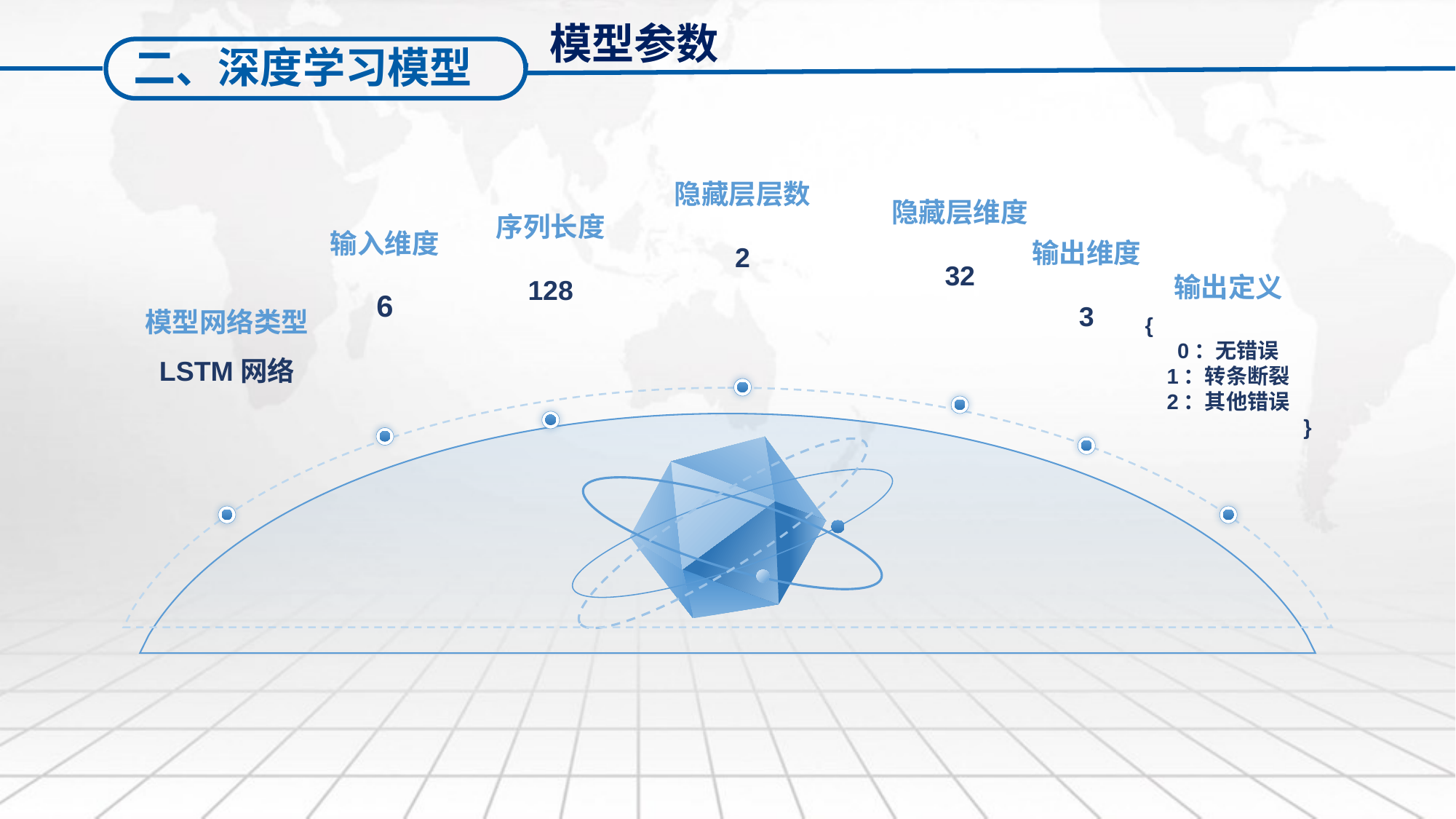

模型参数
二、深度学习模型

隐藏层层数
2

隐藏层维度
32

序列长度
128

输入维度
6

输出维度
3

输出定义
模型网络类型
{
0：无错误
1：转条断裂
2：其他错误
}
LSTM网络